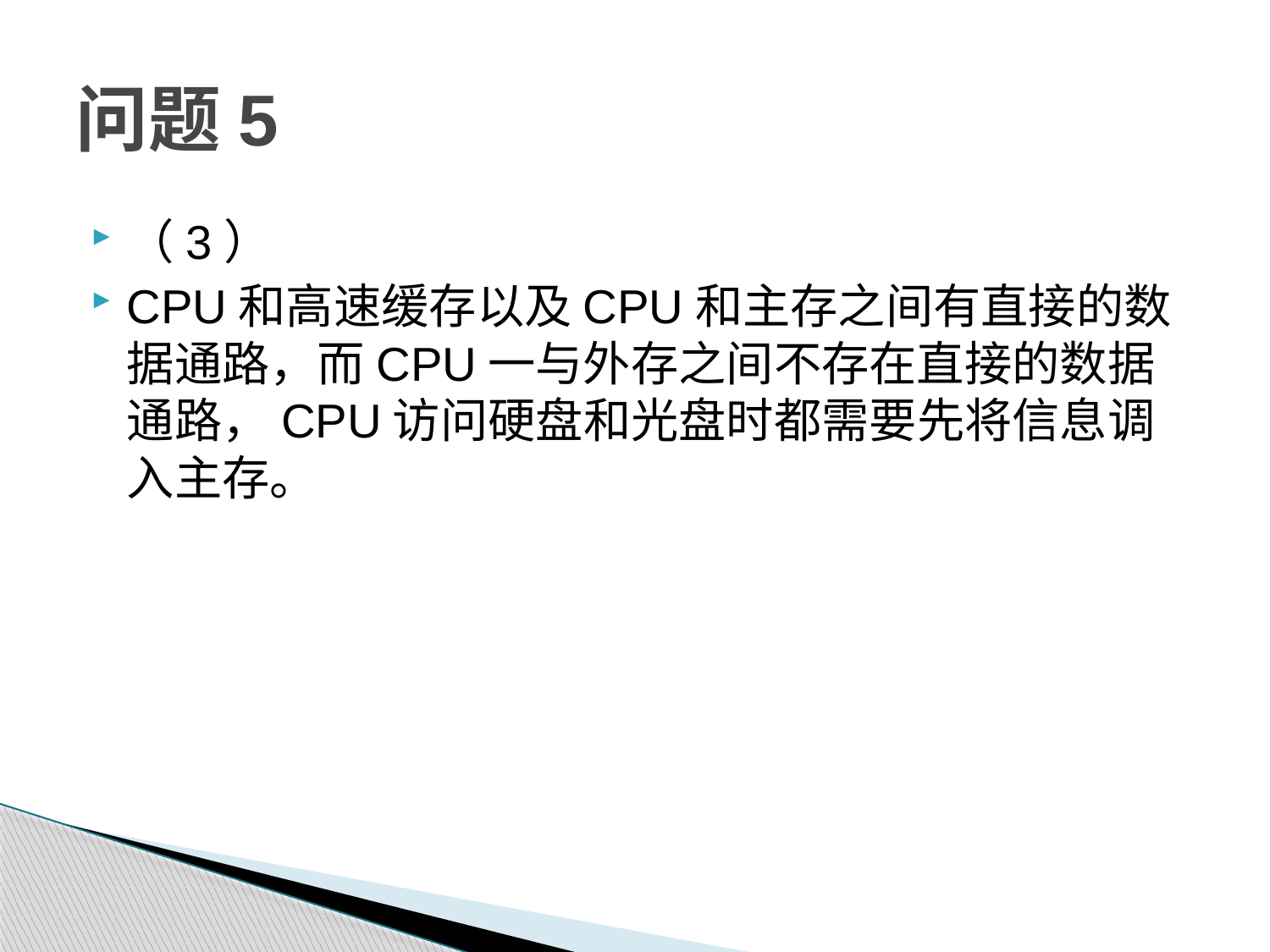

# 问题5
（3）
CPU和高速缓存以及CPU和主存之间有直接的数据通路，而CPU一与外存之间不存在直接的数据通路，CPU访问硬盘和光盘时都需要先将信息调入主存。